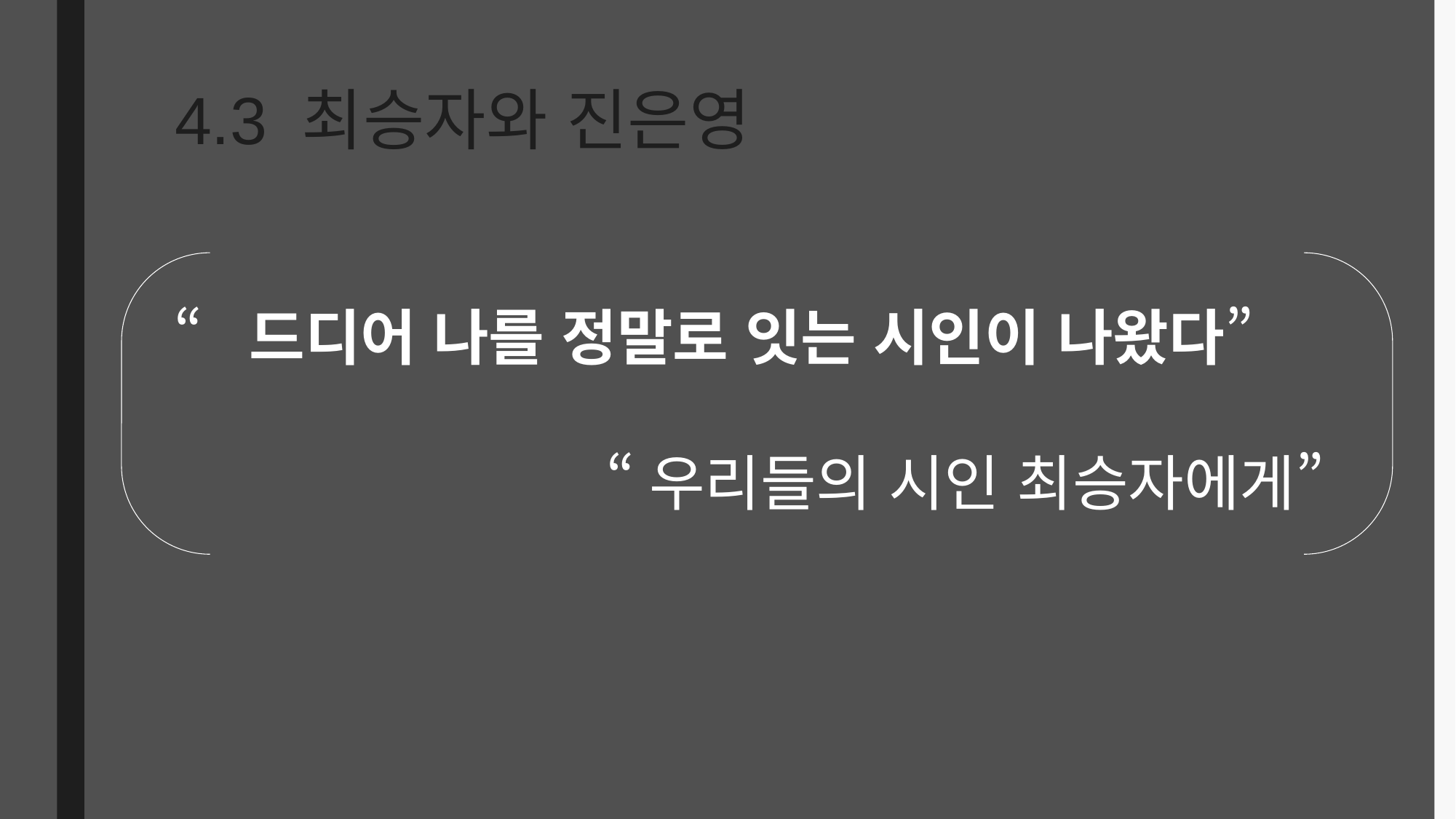

# 4.3 최승자와 진은영

“드디어 나를 정말로 잇는 시인이 나왔다”

“우리들의 시인 최승자에게”